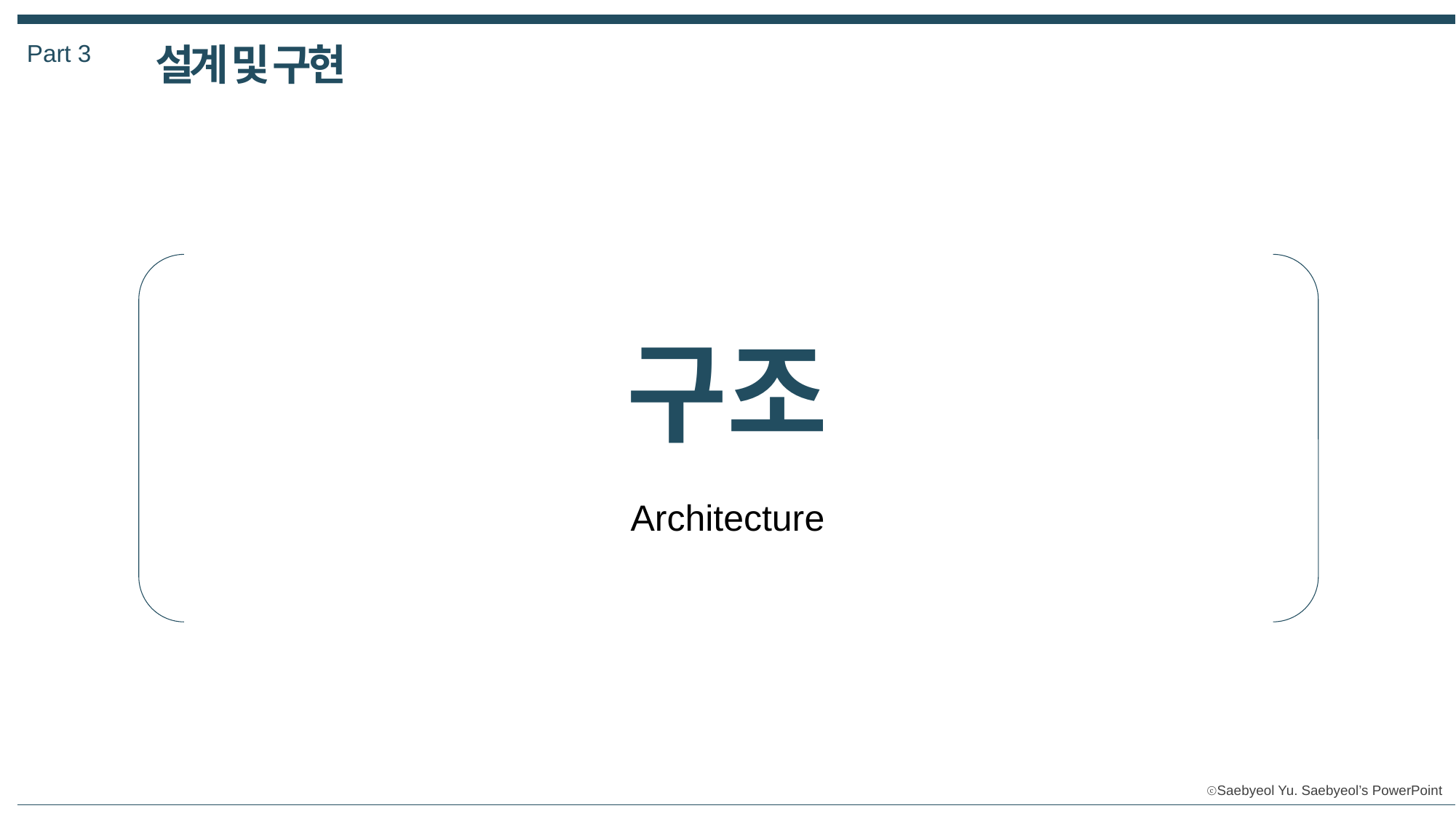

Part 3
설계 및 구현

구조
Architecture